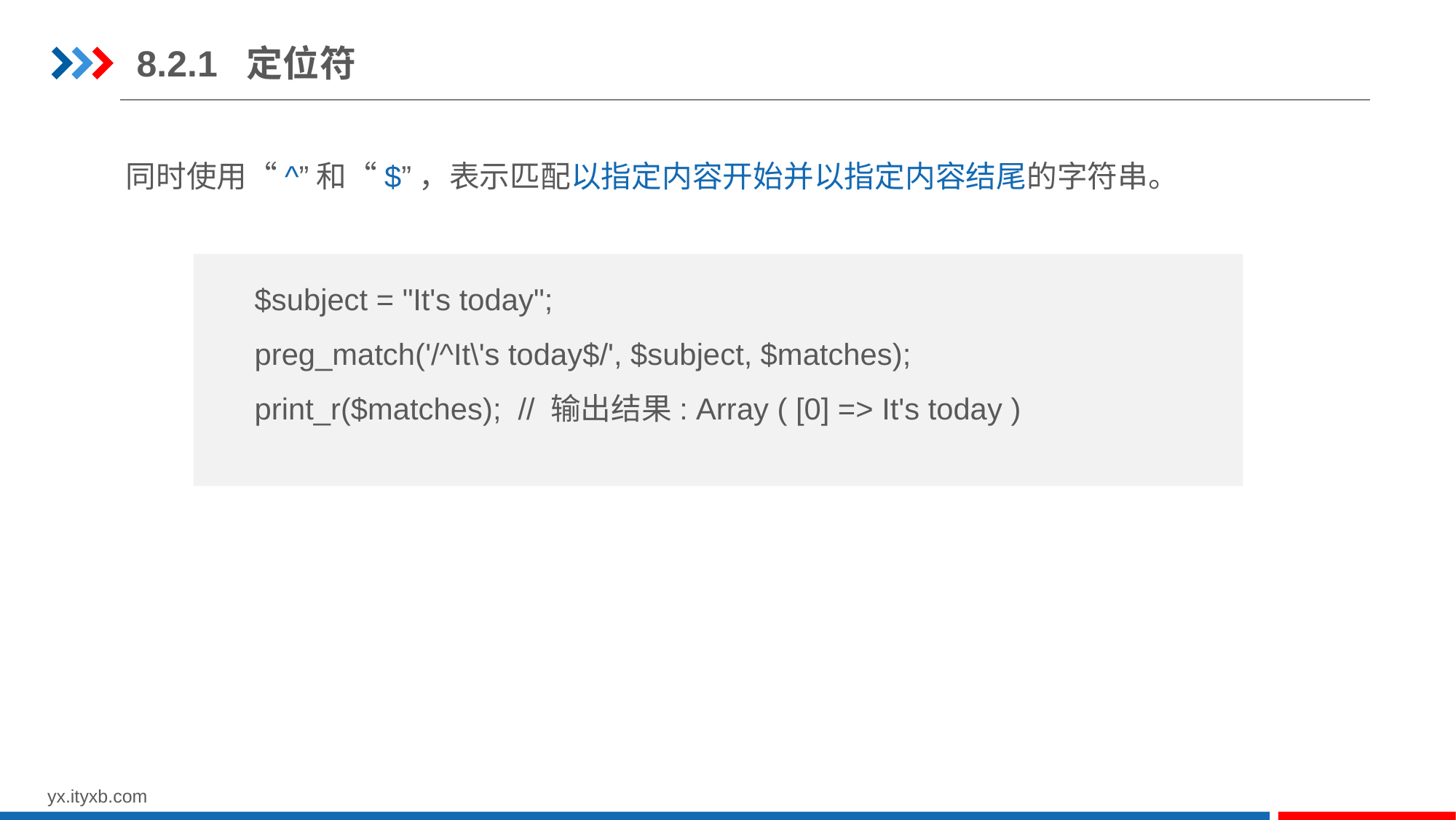

8.2.1  定位符
同时使用“^”和“$”，表示匹配以指定内容开始并以指定内容结尾的字符串。

$subject = "It's today";
preg_match('/^It\'s today$/', $subject, $matches);
print_r($matches);  // 输出结果: Array ( [0] => It's today )